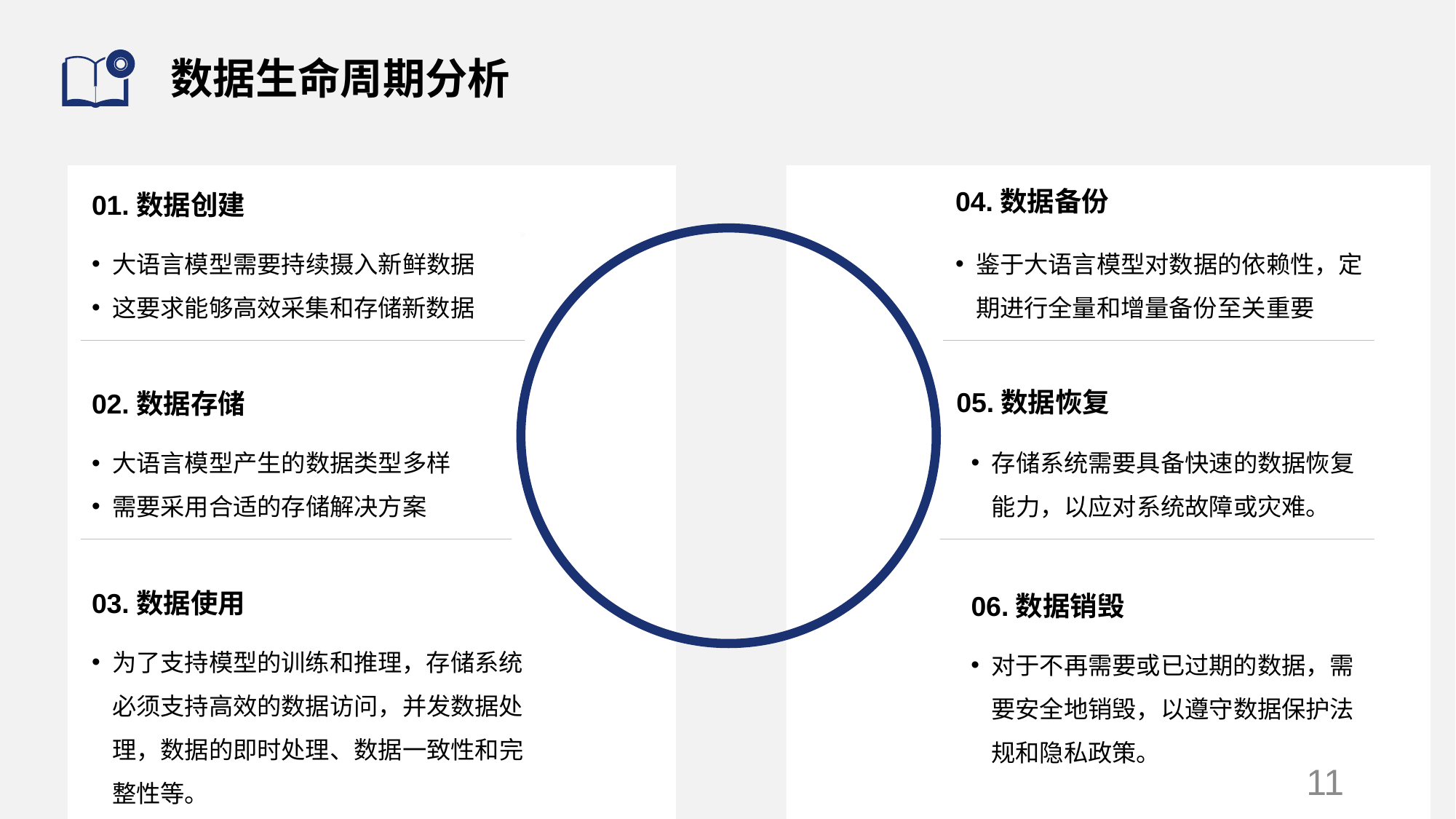

# 数据生命周期分析

04.数据备份
01.数据创建

大语言模型需要持续摄入新鲜数据
这要求能够高效采集和存储新数据
鉴于大语言模型对数据的依赖性，定期进行全量和增量备份至关重要
05.数据恢复
02.数据存储
大语言模型产生的数据类型多样
需要采用合适的存储解决方案
存储系统需要具备快速的数据恢复能力，以应对系统故障或灾难。
03.数据使用
06.数据销毁
为了支持模型的训练和推理，存储系统必须支持高效的数据访问，并发数据处理，数据的即时处理、数据一致性和完整性等。
对于不再需要或已过期的数据，需要安全地销毁，以遵守数据保护法规和隐私政策。
11